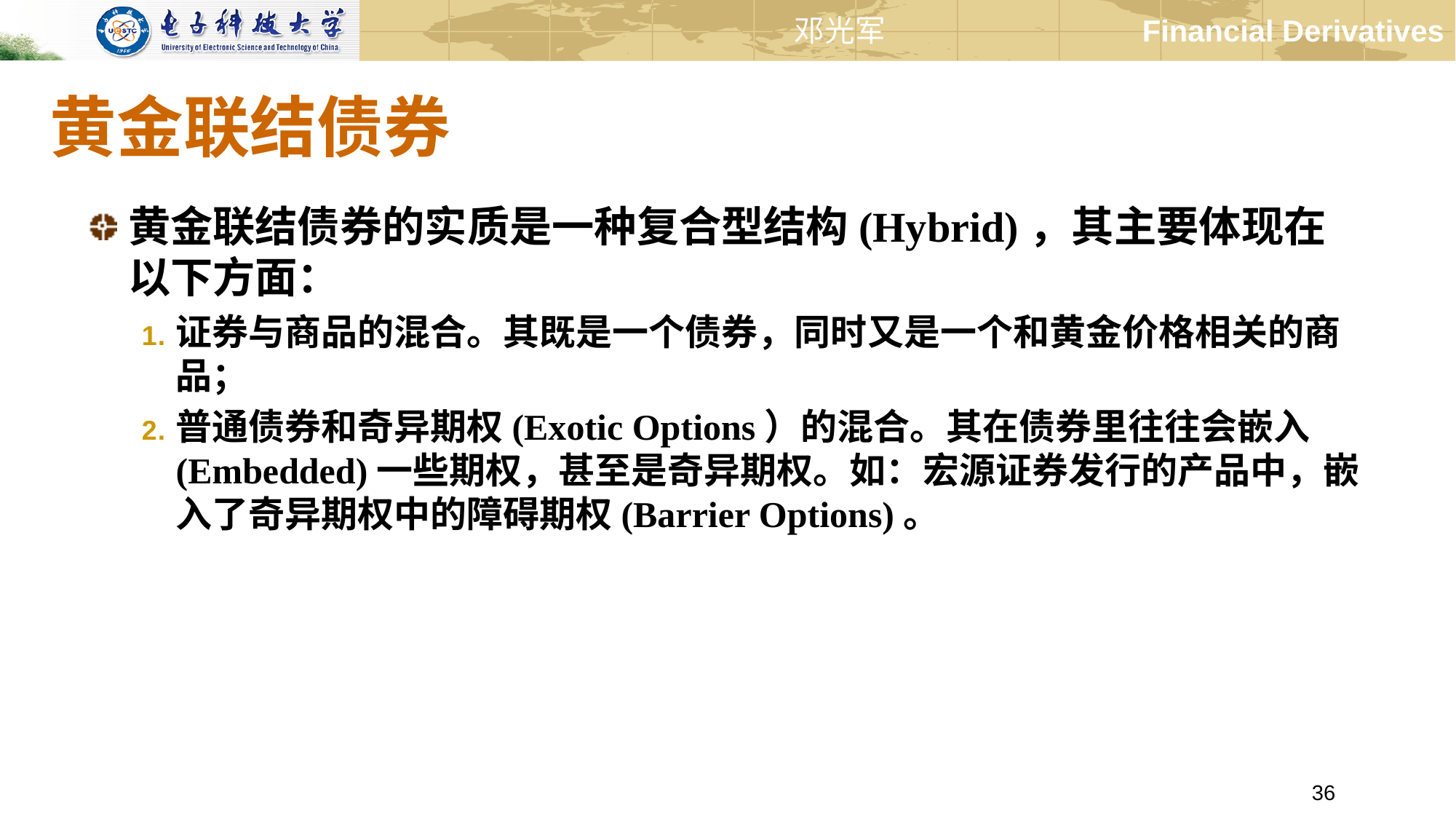

# 黄金联结债券
黄金联结债券的实质是一种复合型结构(Hybrid)，其主要体现在以下方面：
证券与商品的混合。其既是一个债券，同时又是一个和黄金价格相关的商品；
普通债券和奇异期权(Exotic Options）的混合。其在债券里往往会嵌入(Embedded)一些期权，甚至是奇异期权。如：宏源证券发行的产品中，嵌入了奇异期权中的障碍期权(Barrier Options)。